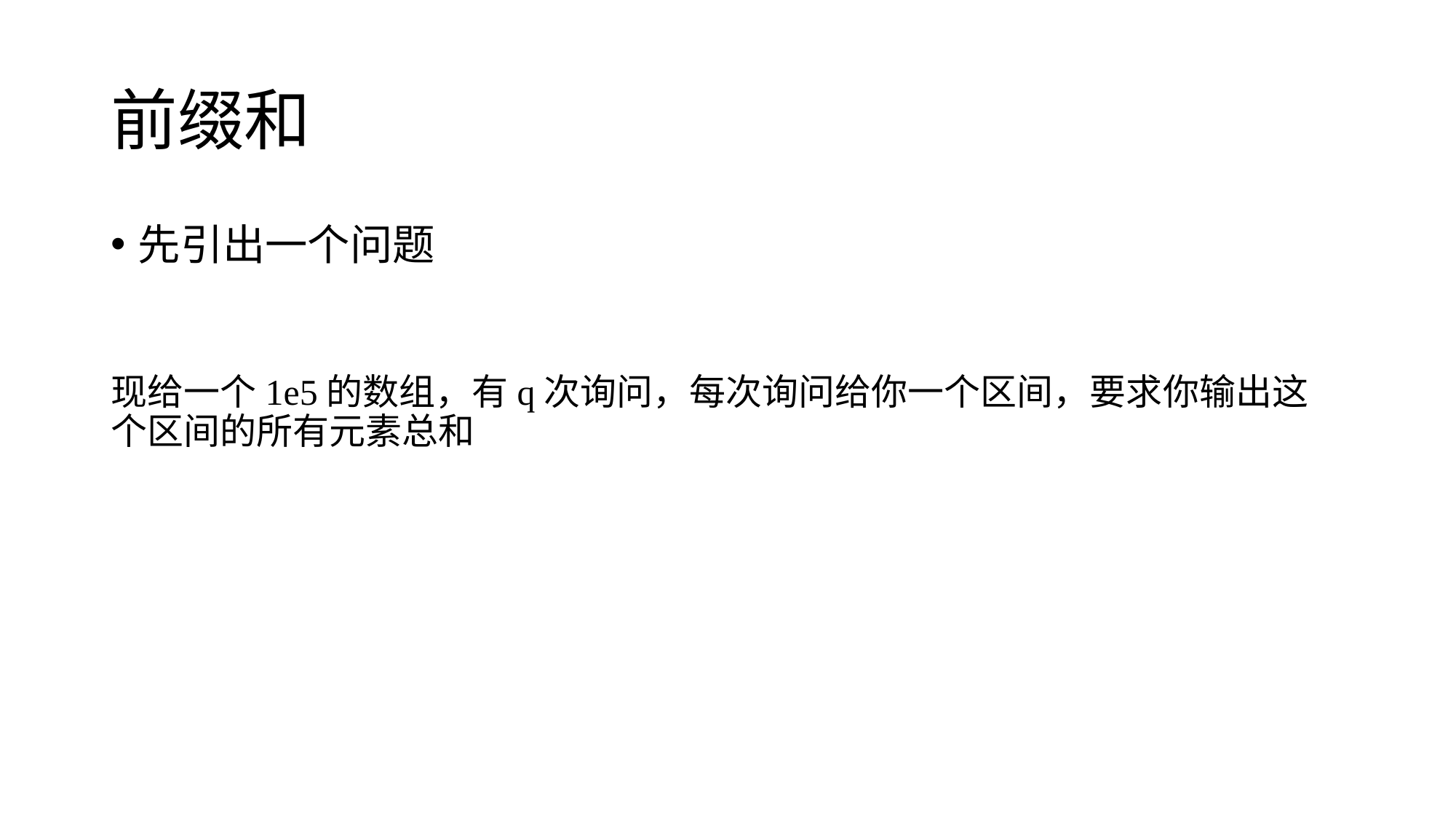

# 前缀和
先引出一个问题

现给一个1e5的数组，有q次询问，每次询问给你一个区间，要求你输出这个区间的所有元素总和